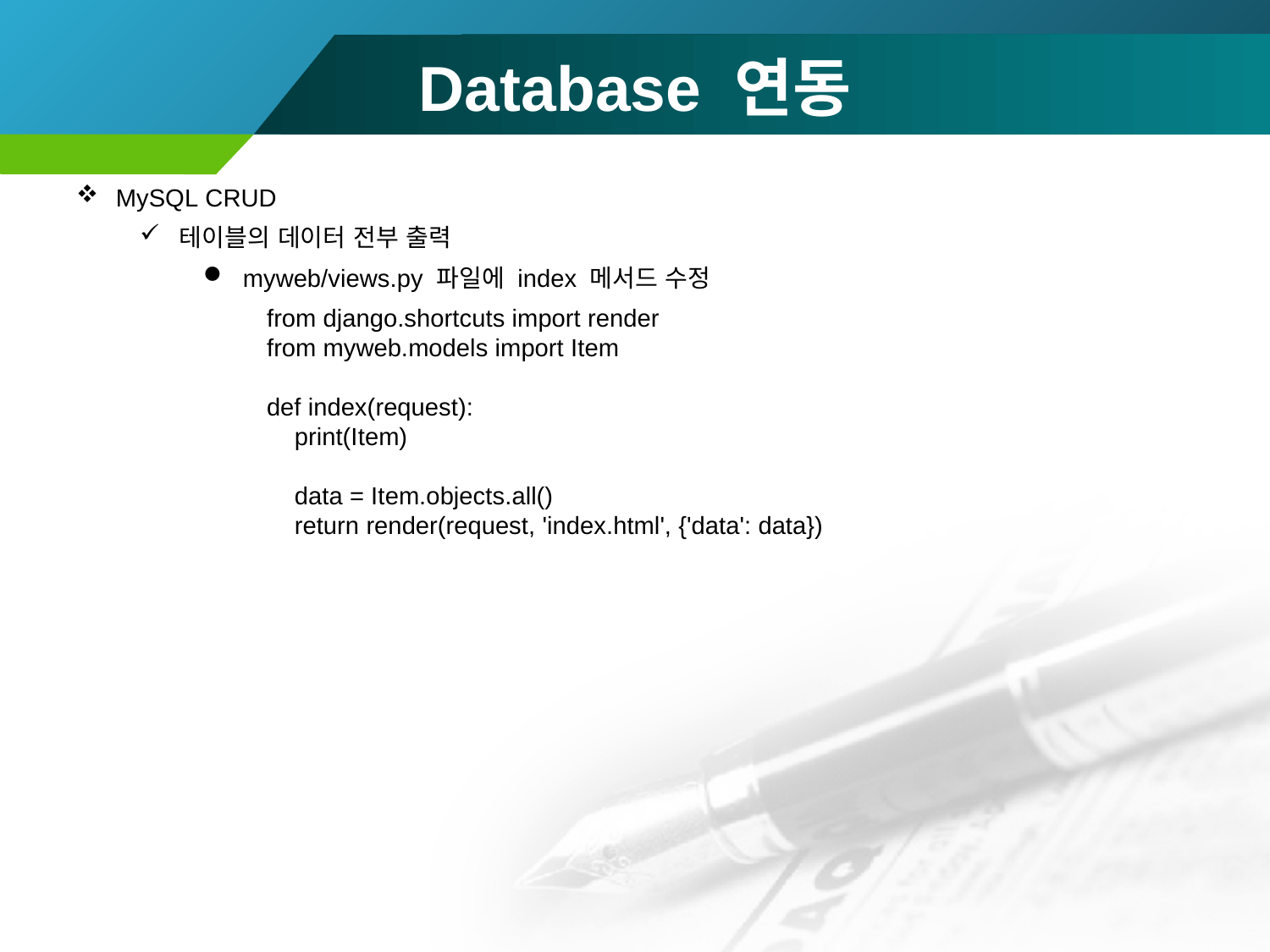

# Database 연동
MySQL CRUD
테이블의 데이터 전부 출력
myweb/views.py 파일에 index 메서드 수정
from django.shortcuts import render
from myweb.models import Item

def index(request):
    print(Item)

    data = Item.objects.all()
    return render(request, 'index.html', {'data': data})